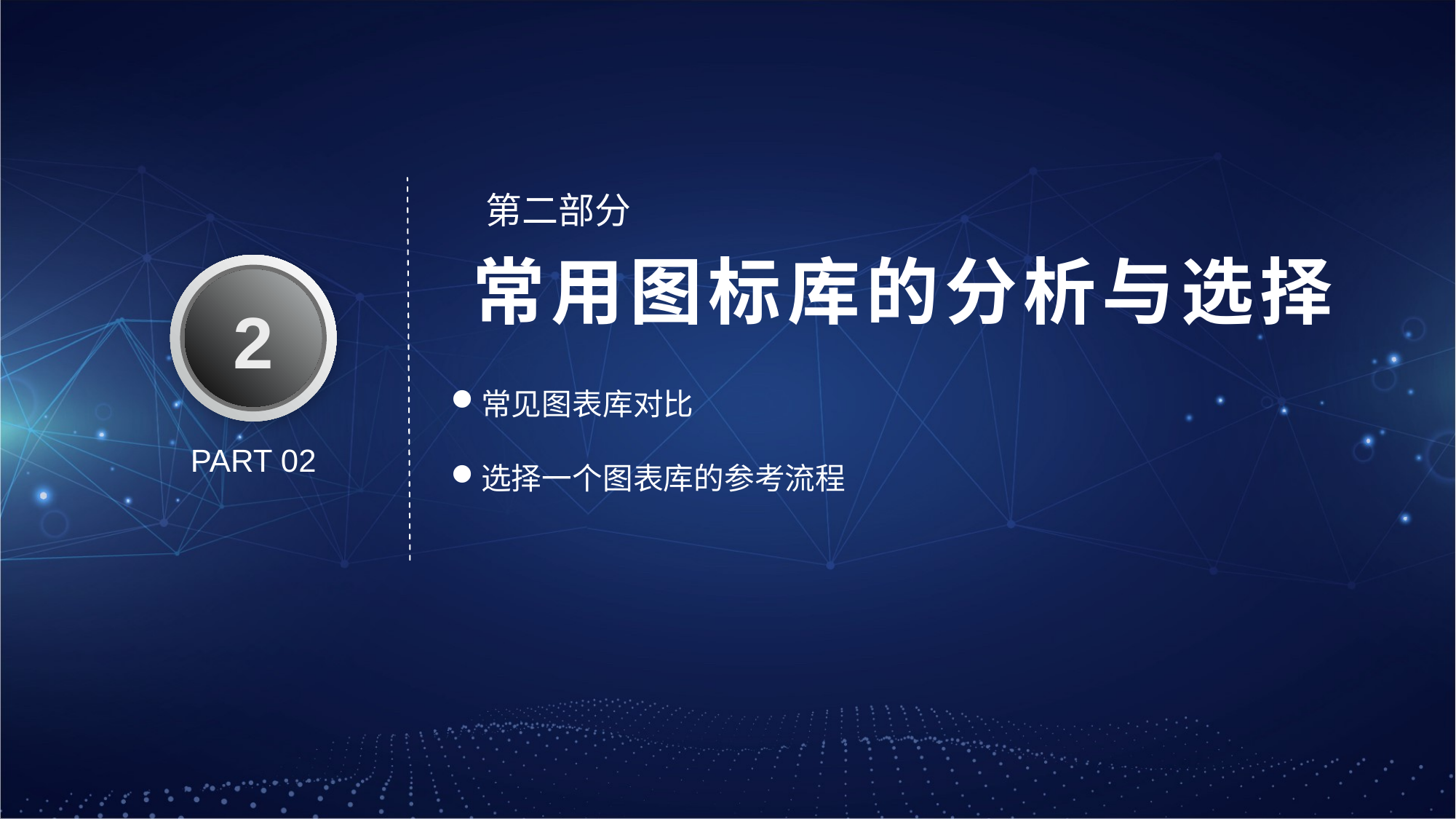

第二部分

常用图标库的分析与选择

2
常见图表库对比
PART 02
选择一个图表库的参考流程